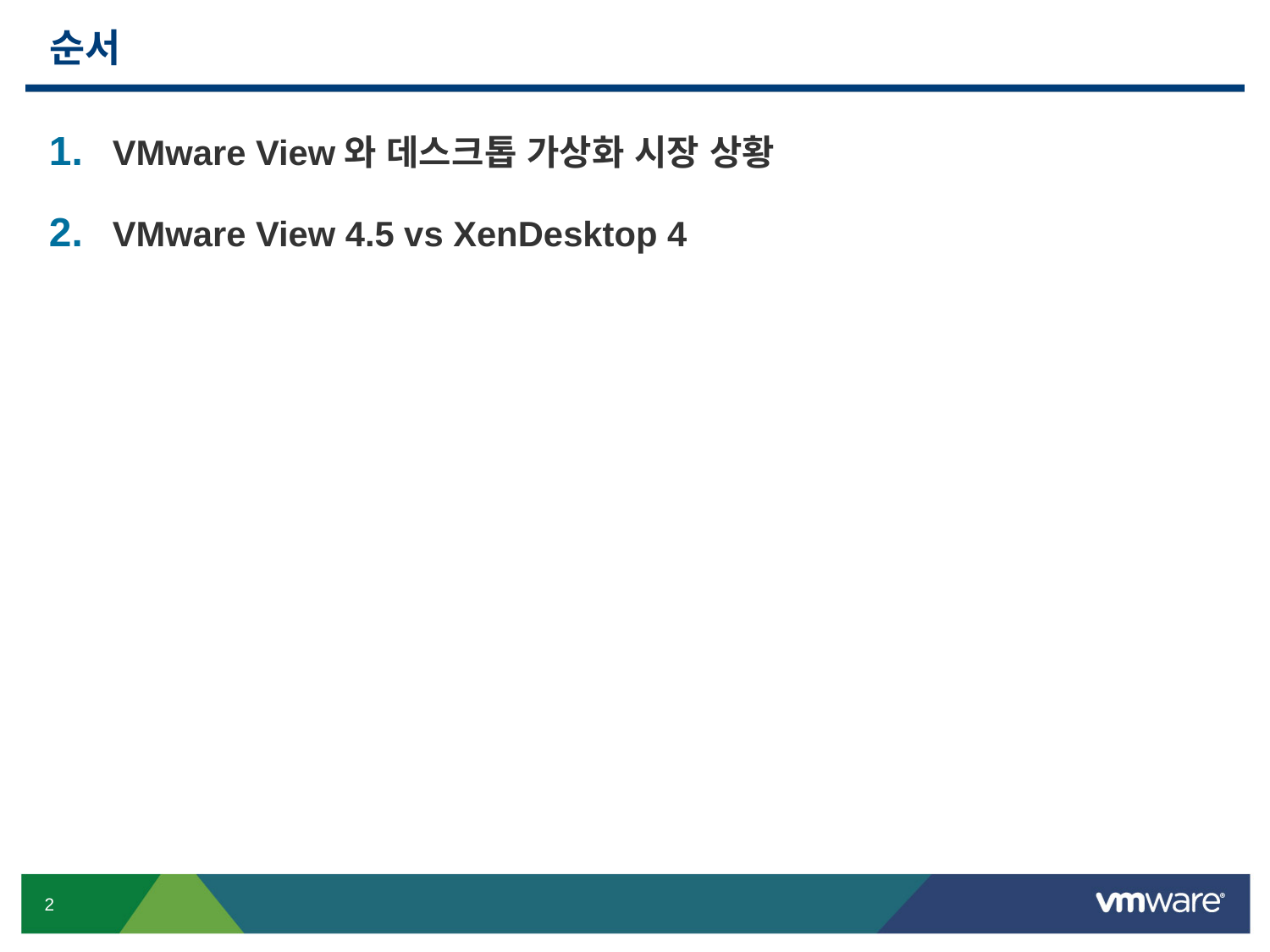

# 순서
VMware View와 데스크톱 가상화 시장 상황
VMware View 4.5 vs XenDesktop 4